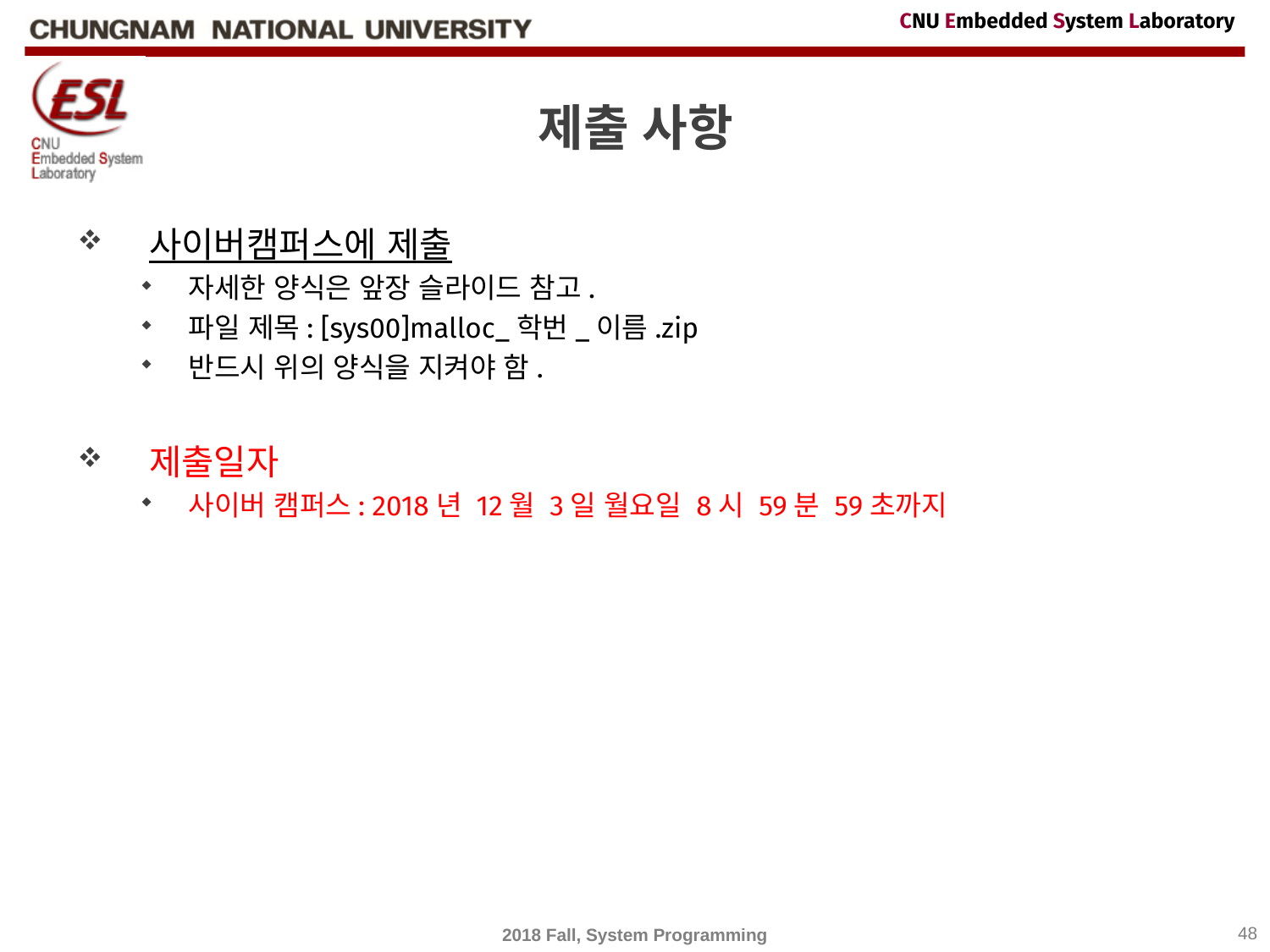

# 제출 사항
사이버캠퍼스에 제출
자세한 양식은 앞장 슬라이드 참고.
파일 제목: [sys00]malloc_학번_이름.zip
반드시 위의 양식을 지켜야 함.

제출일자
사이버 캠퍼스: 2018년 12월 3일 월요일 8시 59분 59초까지
2018 Fall, System Programming
48